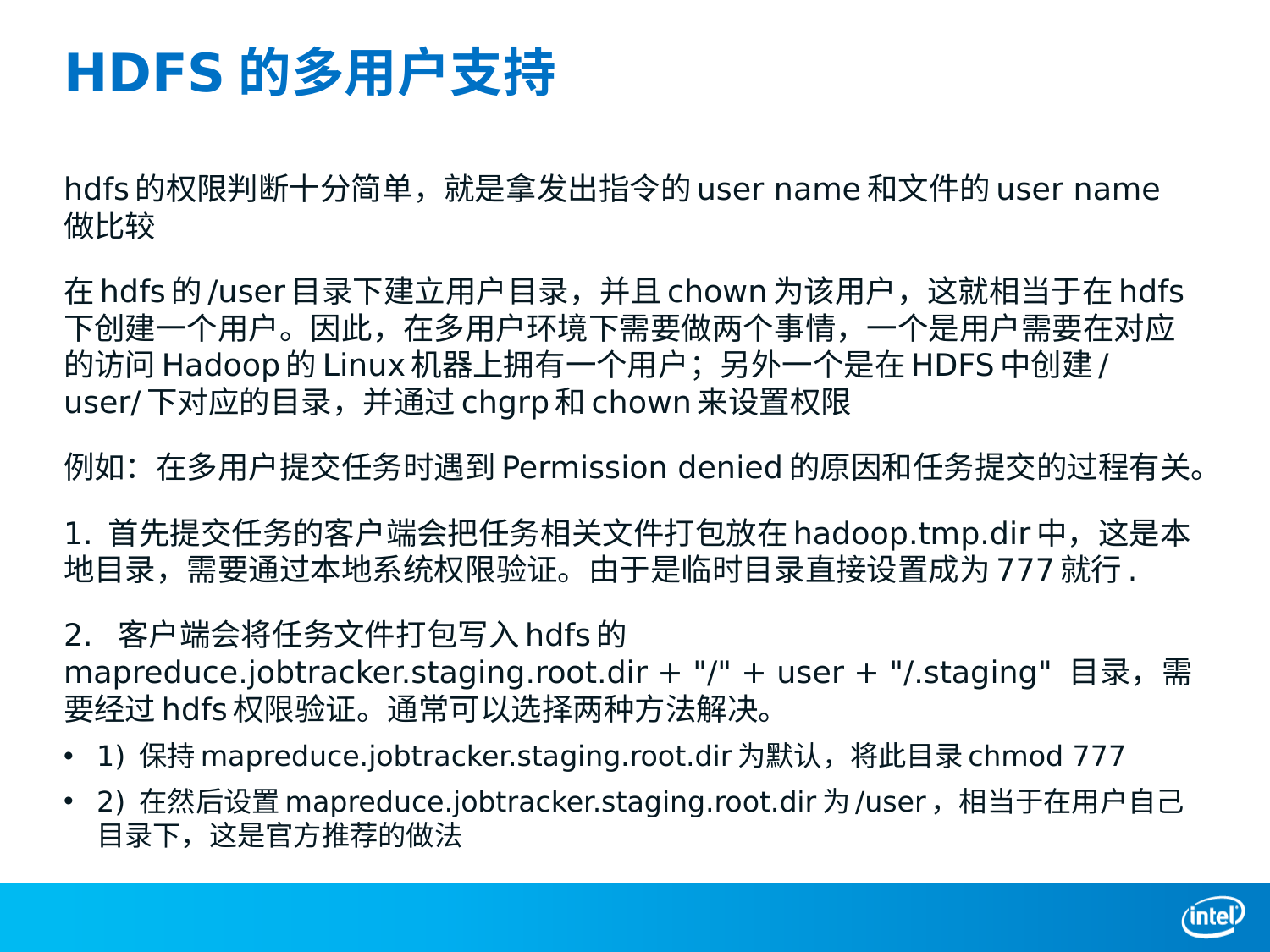

# HDFS的多用户支持
hdfs的权限判断十分简单，就是拿发出指令的user name和文件的user name 做比较
在hdfs的/user目录下建立用户目录，并且chown为该用户，这就相当于在hdfs下创建一个用户。因此，在多用户环境下需要做两个事情，一个是用户需要在对应的访问Hadoop的Linux机器上拥有一个用户；另外一个是在HDFS中创建/user/下对应的目录，并通过chgrp和chown来设置权限
例如：在多用户提交任务时遇到Permission denied的原因和任务提交的过程有关。
1. 首先提交任务的客户端会把任务相关文件打包放在hadoop.tmp.dir中，这是本地目录，需要通过本地系统权限验证。由于是临时目录直接设置成为777就行.
2.  客户端会将任务文件打包写入hdfs的mapreduce.jobtracker.staging.root.dir + "/" + user + "/.staging" 目录，需要经过hdfs权限验证。通常可以选择两种方法解决。
1) 保持mapreduce.jobtracker.staging.root.dir为默认，将此目录chmod 777
2) 在然后设置mapreduce.jobtracker.staging.root.dir为/user，相当于在用户自己目录下，这是官方推荐的做法